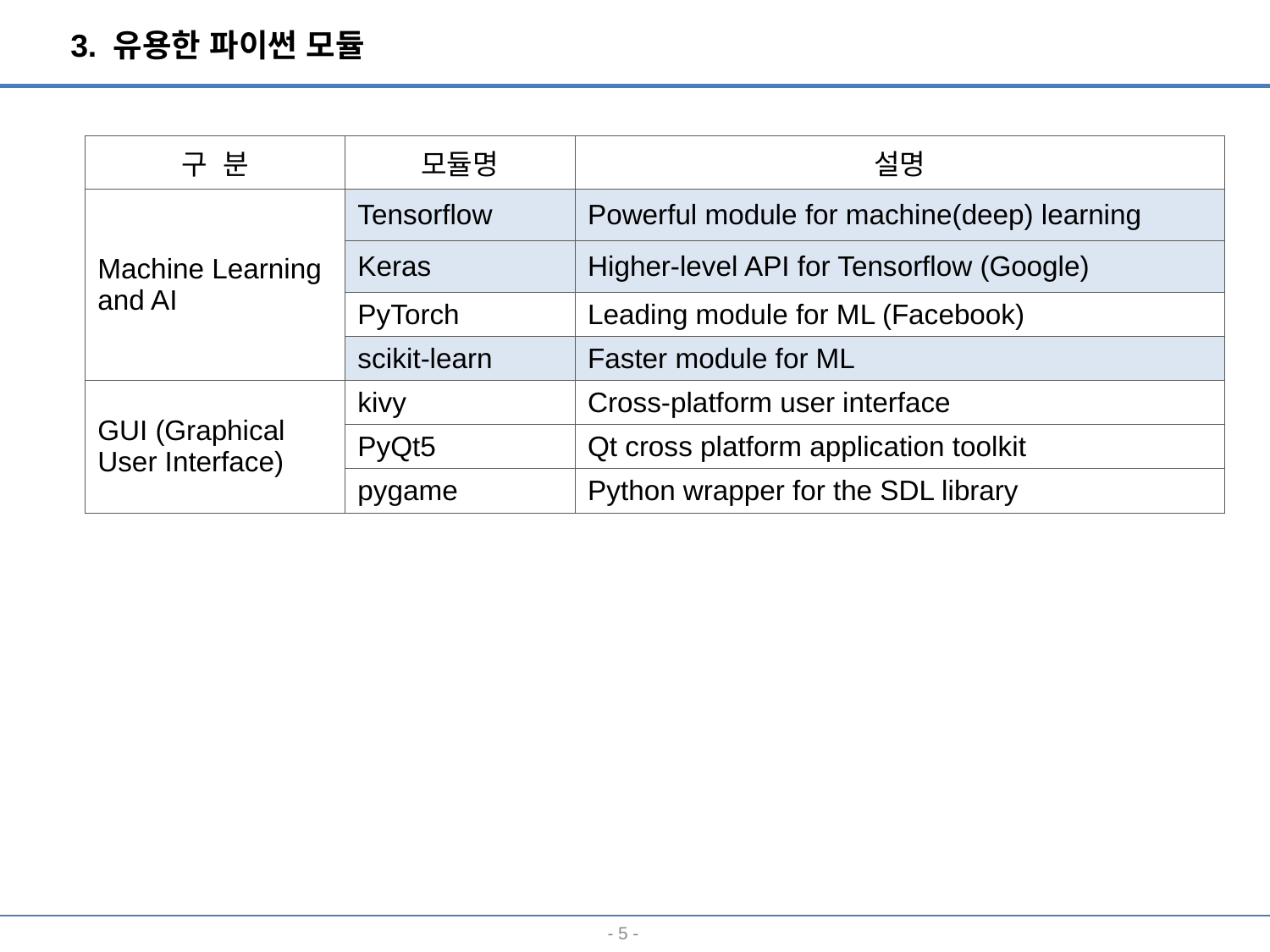

3. 유용한 파이썬 모듈
| 구 분 | 모듈명 | 설명 |
| --- | --- | --- |
| Machine Learning and AI | Tensorflow | Powerful module for machine(deep) learning |
|  | Keras | Higher-level API for Tensorflow (Google) |
|  | PyTorch | Leading module for ML (Facebook) |
|  | scikit-learn | Faster module for ML |
| GUI (Graphical User Interface) | kivy | Cross-platform user interface |
|  | PyQt5 | Qt cross platform application toolkit |
|  | pygame | Python wrapper for the SDL library |
- 5 -